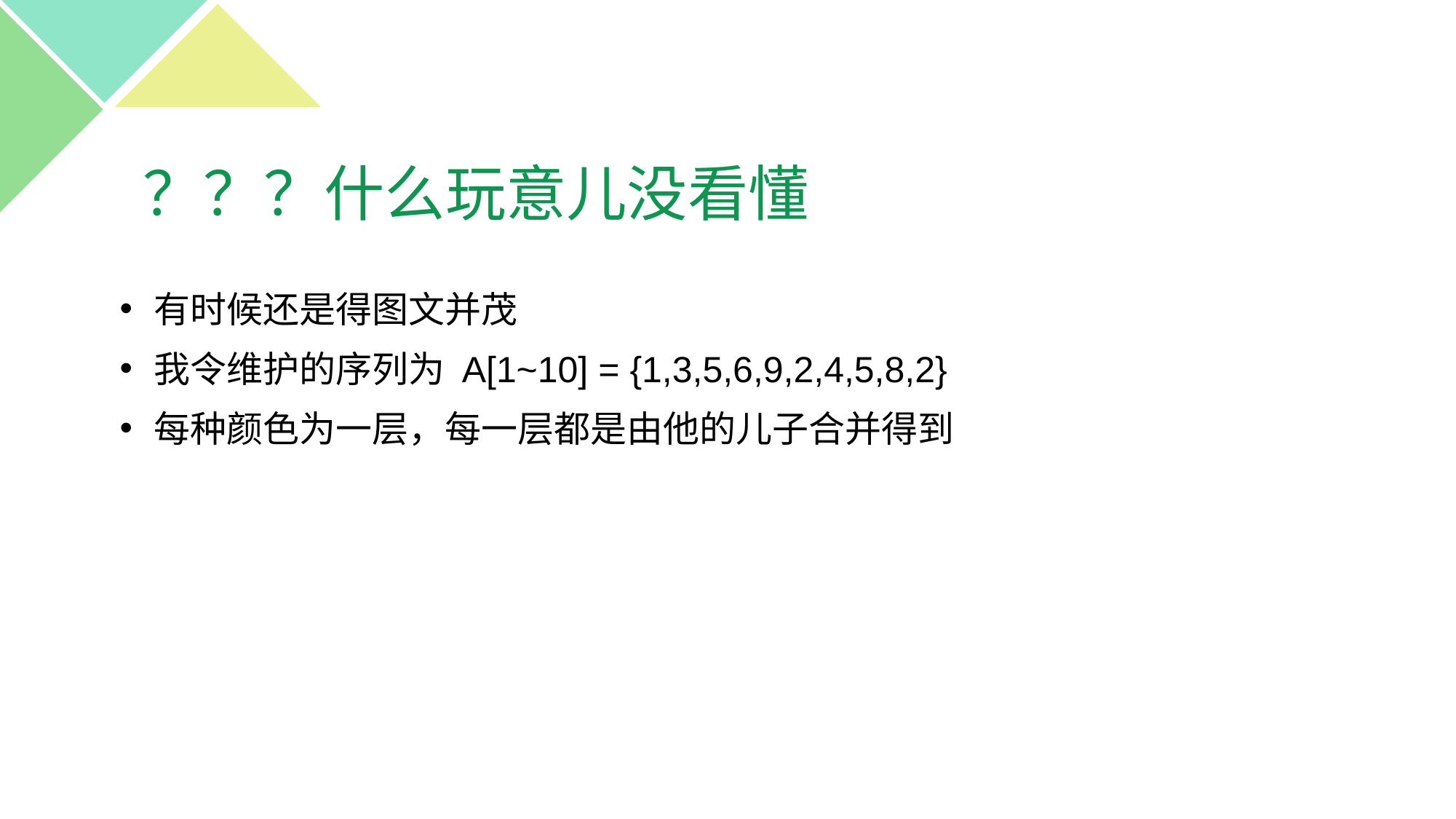

# ？？？什么玩意儿没看懂
有时候还是得图文并茂
我令维护的序列为 A[1~10] = {1,3,5,6,9,2,4,5,8,2}
每种颜色为一层，每一层都是由他的儿子合并得到